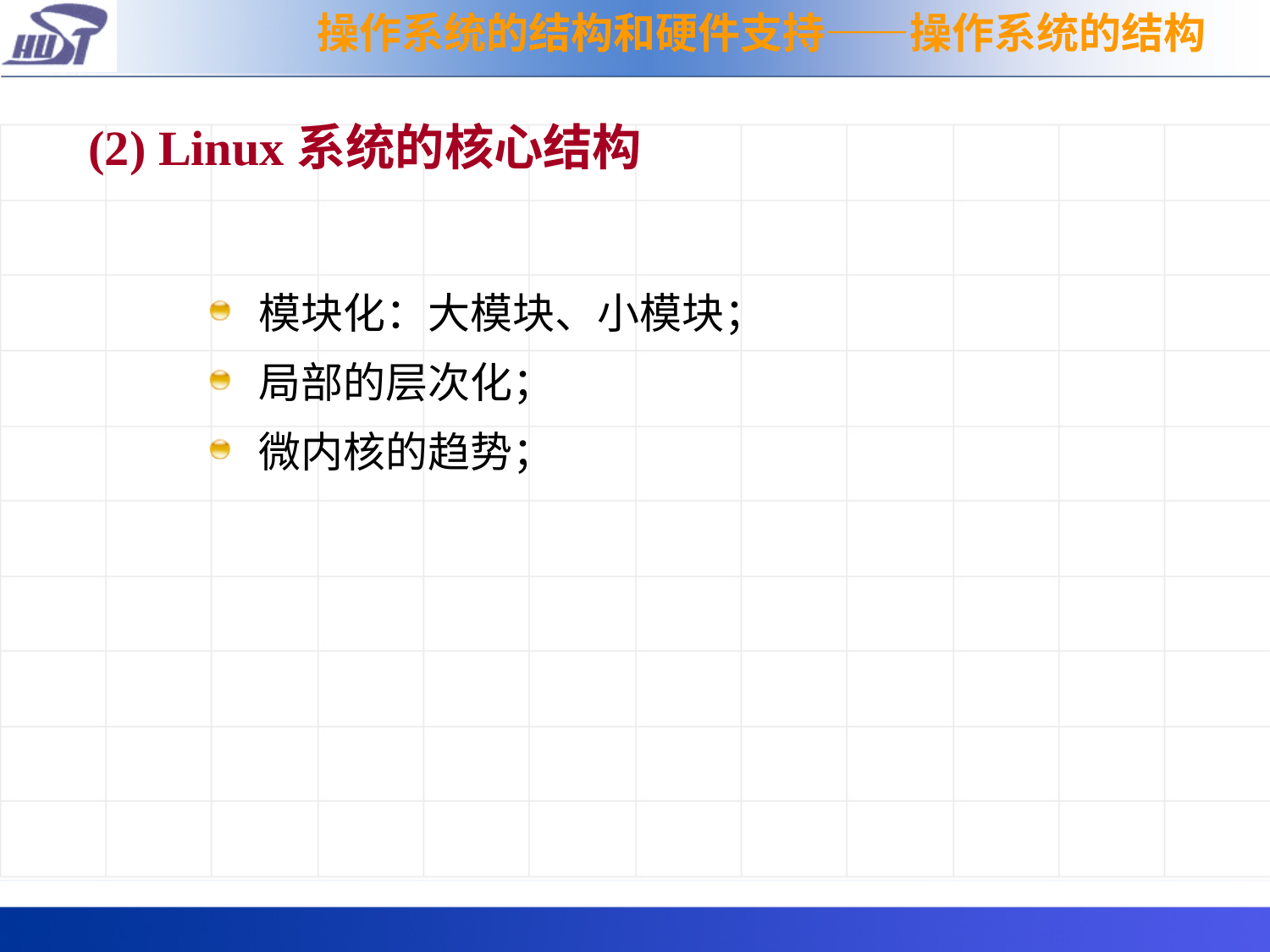

操作系统的结构和硬件支持——操作系统的结构
(2) Linux系统的核心结构
模块化：大模块、小模块；
局部的层次化；
微内核的趋势；